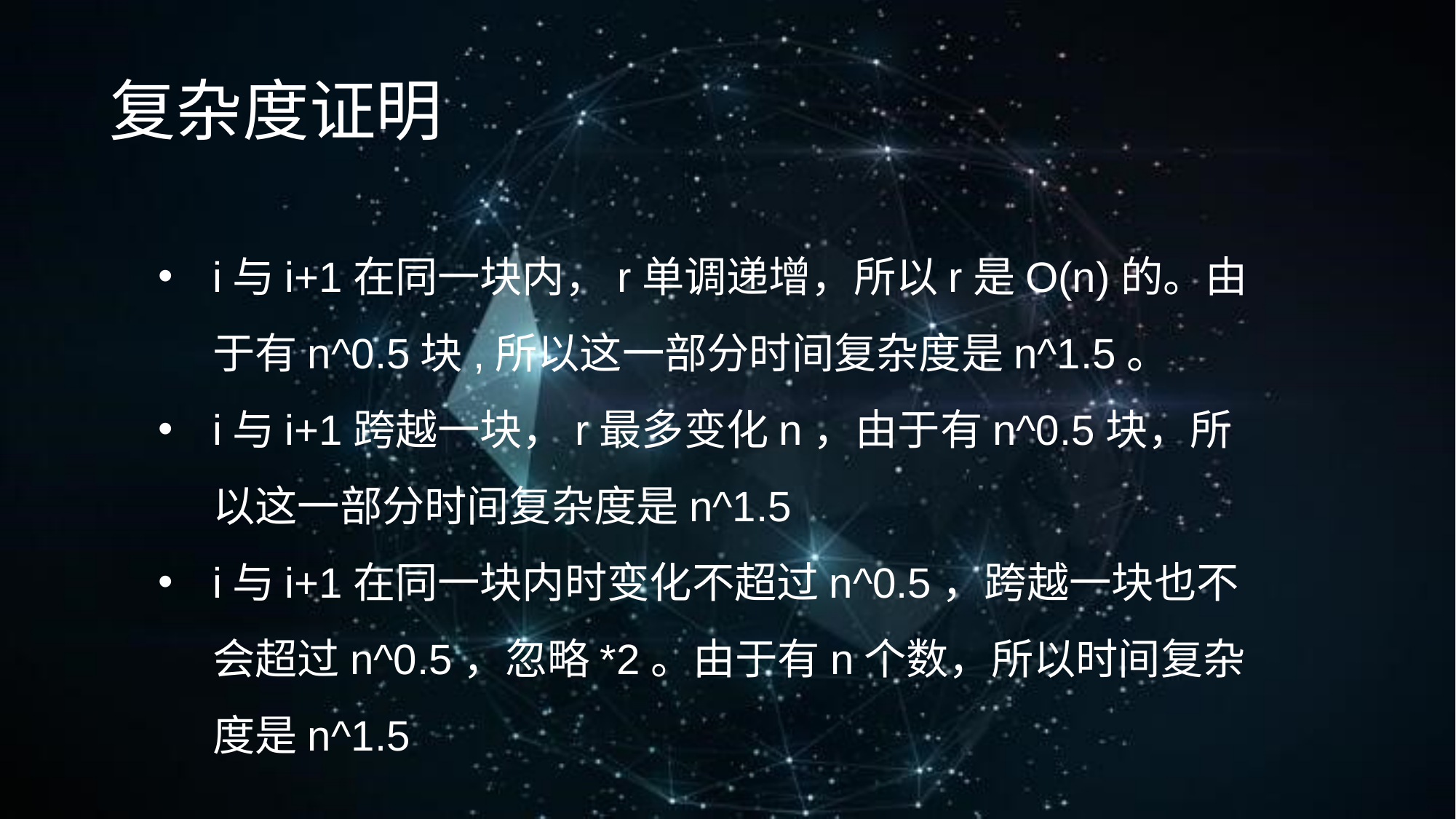

复杂度证明
i与i+1在同一块内，r单调递增，所以r是O(n)的。由于有n^0.5块,所以这一部分时间复杂度是n^1.5。
i与i+1跨越一块，r最多变化n，由于有n^0.5块，所以这一部分时间复杂度是n^1.5
i与i+1在同一块内时变化不超过n^0.5，跨越一块也不会超过n^0.5，忽略*2。由于有n个数，所以时间复杂度是n^1.5